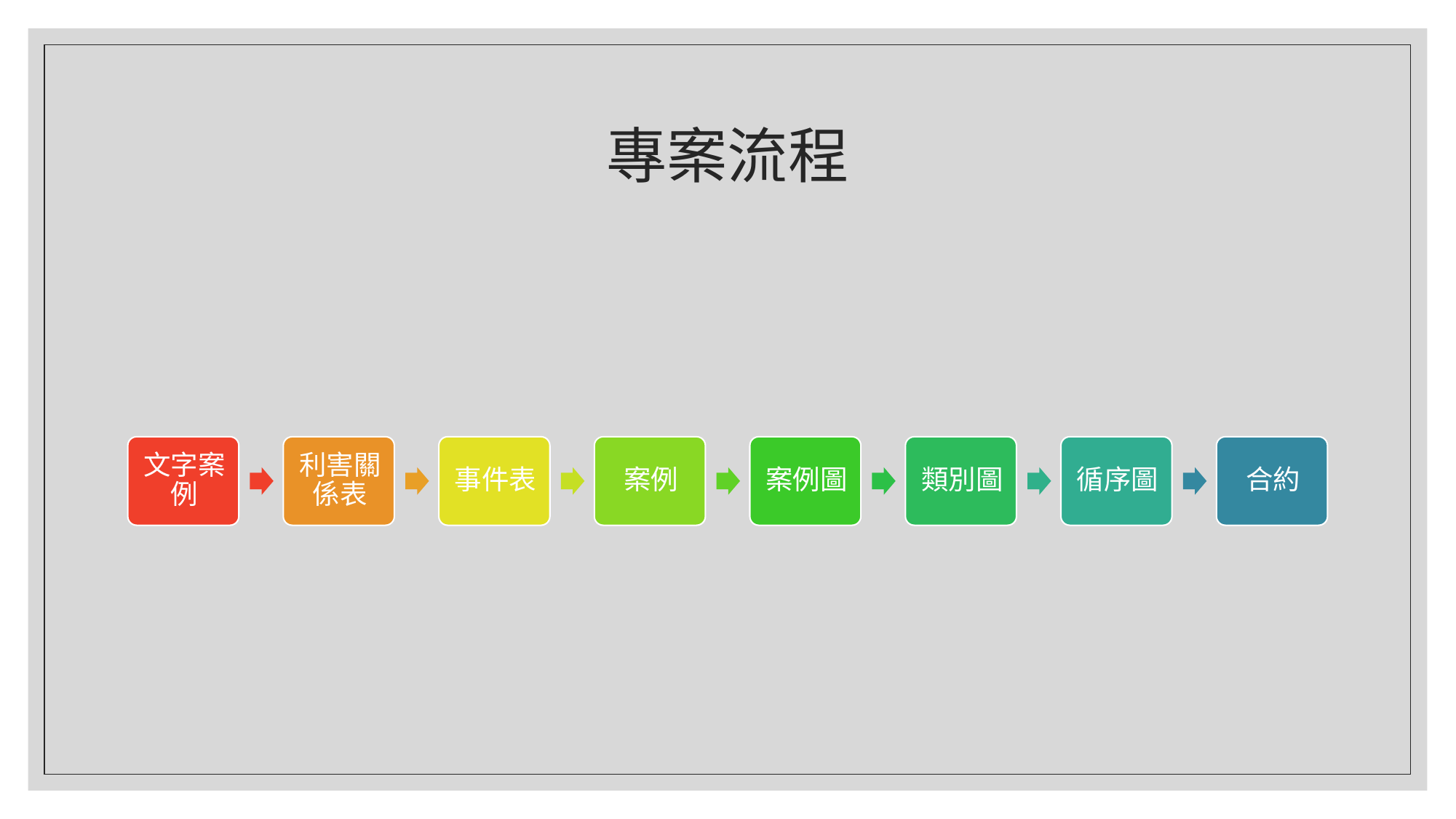

# 專案流程
文字案例

利害關係表

事件表

案例

案例圖

類別圖

循序圖

合約